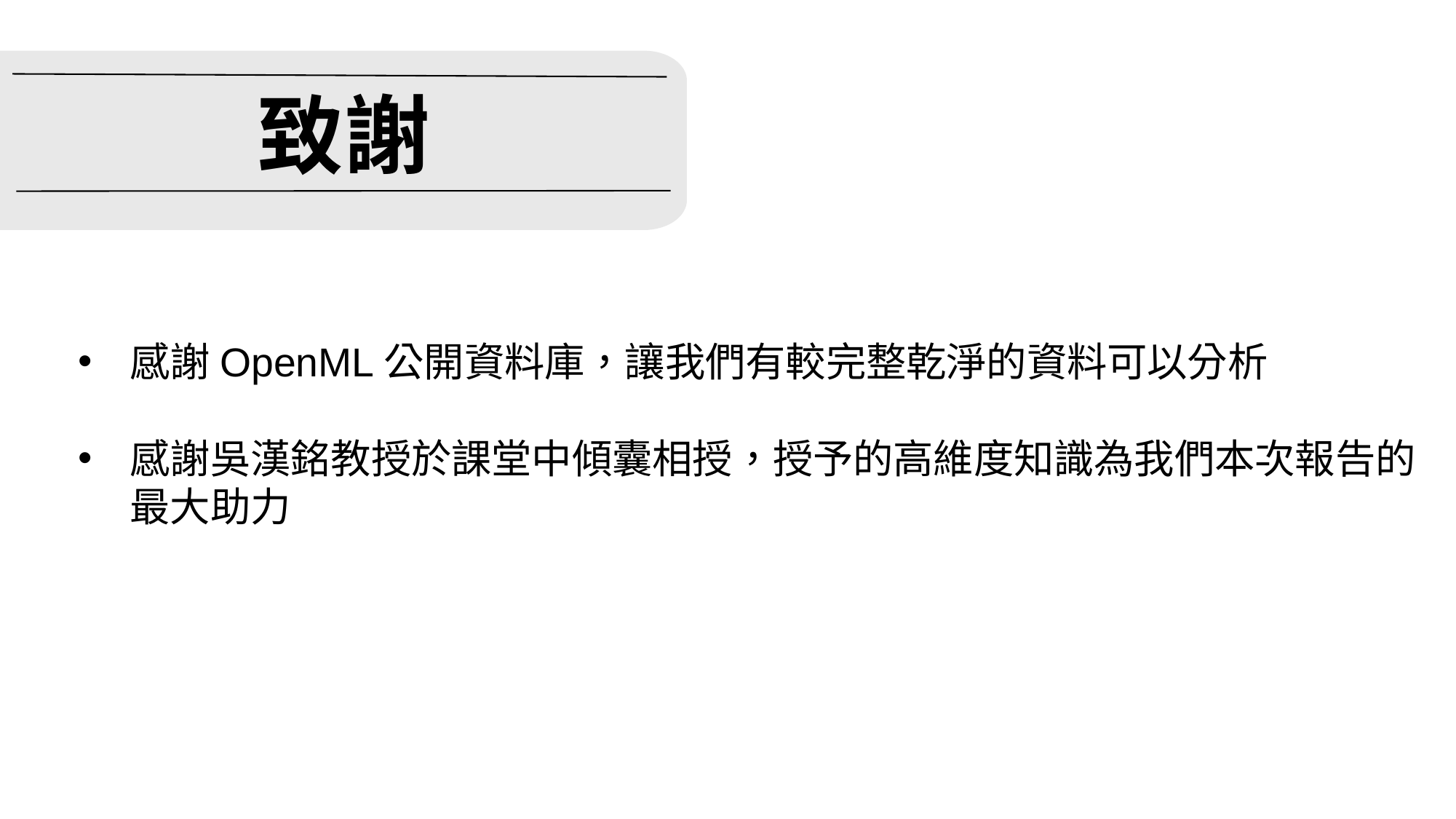

致謝
感謝OpenML公開資料庫，讓我們有較完整乾淨的資料可以分析

感謝吳漢銘教授於課堂中傾囊相授，授予的高維度知識為我們本次報告的最大助力